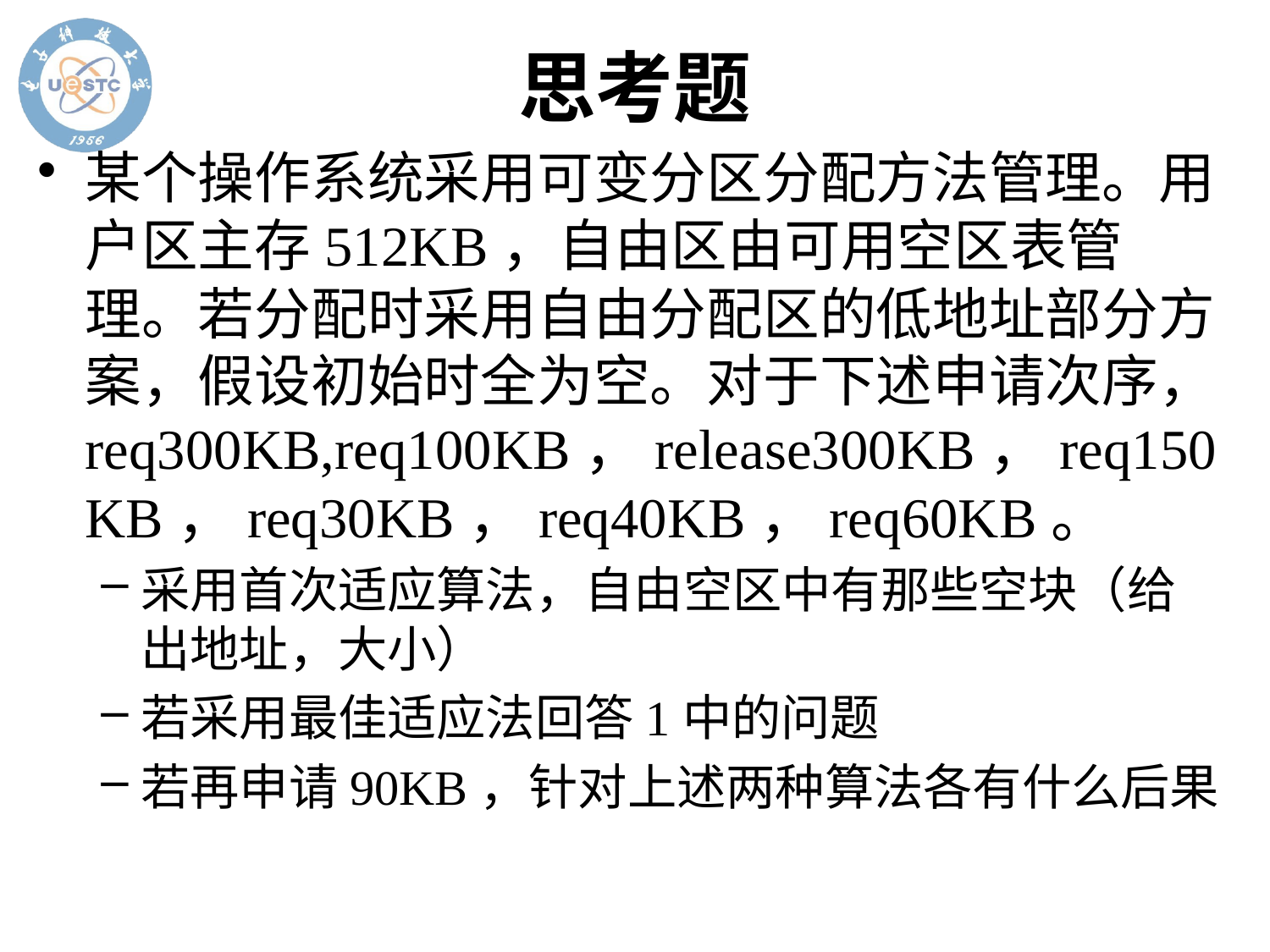

# 思考题
某个操作系统采用可变分区分配方法管理。用户区主存512KB，自由区由可用空区表管理。若分配时采用自由分配区的低地址部分方案，假设初始时全为空。对于下述申请次序，req300KB,req100KB，release300KB，req150KB，req30KB，req40KB，req60KB。
采用首次适应算法，自由空区中有那些空块（给出地址，大小）
若采用最佳适应法回答1中的问题
若再申请90KB，针对上述两种算法各有什么后果